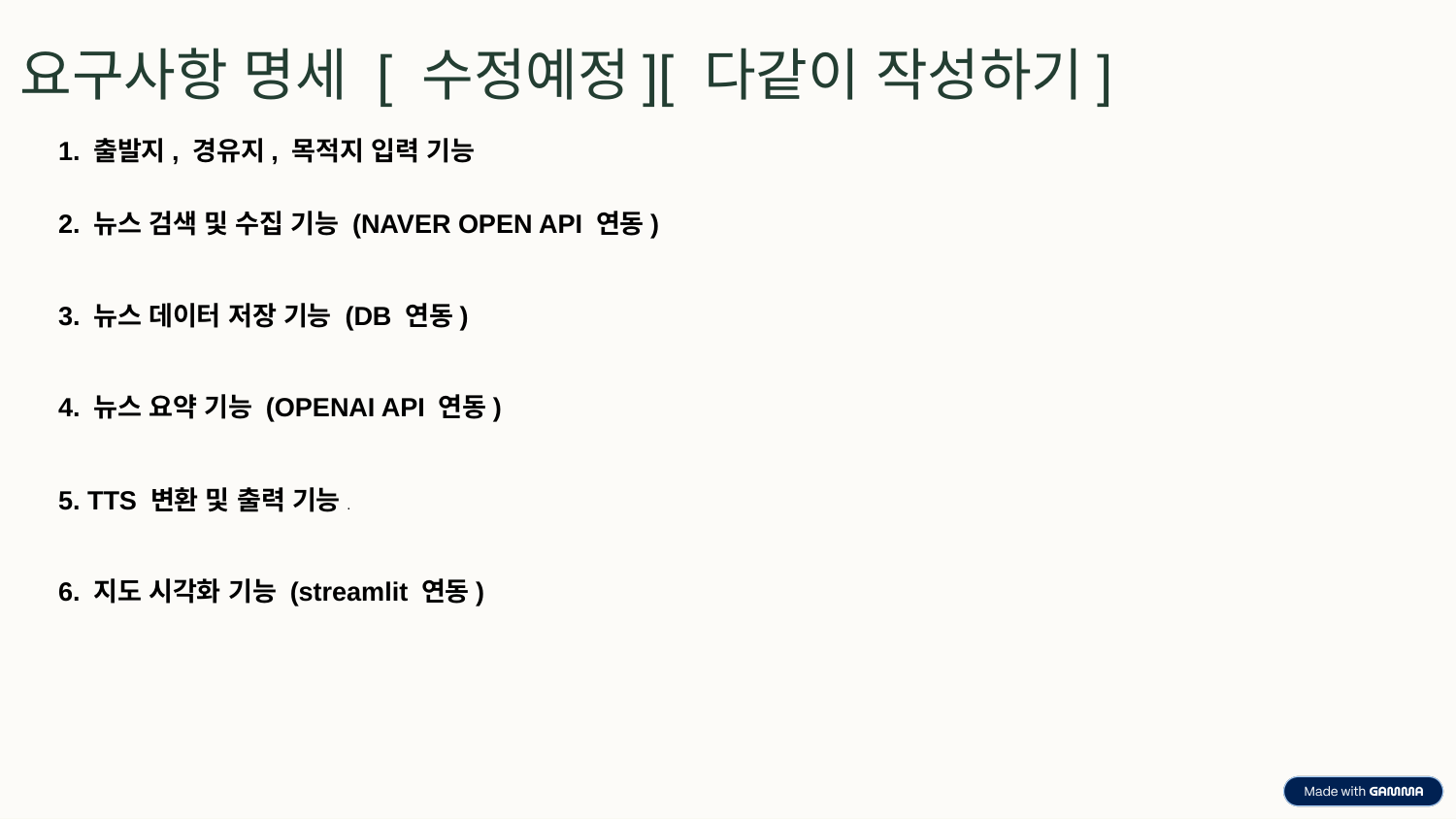

요구사항 명세 [ 수정예정][ 다같이 작성하기]
1. 출발지, 경유지, 목적지 입력 기능
2. 뉴스 검색 및 수집 기능 (NAVER OPEN API 연동)
3. 뉴스 데이터 저장 기능 (DB 연동)
4. 뉴스 요약 기능 (OPENAI API 연동)
5. TTS 변환 및 출력 기능.
6. 지도 시각화 기능 (streamlit 연동)